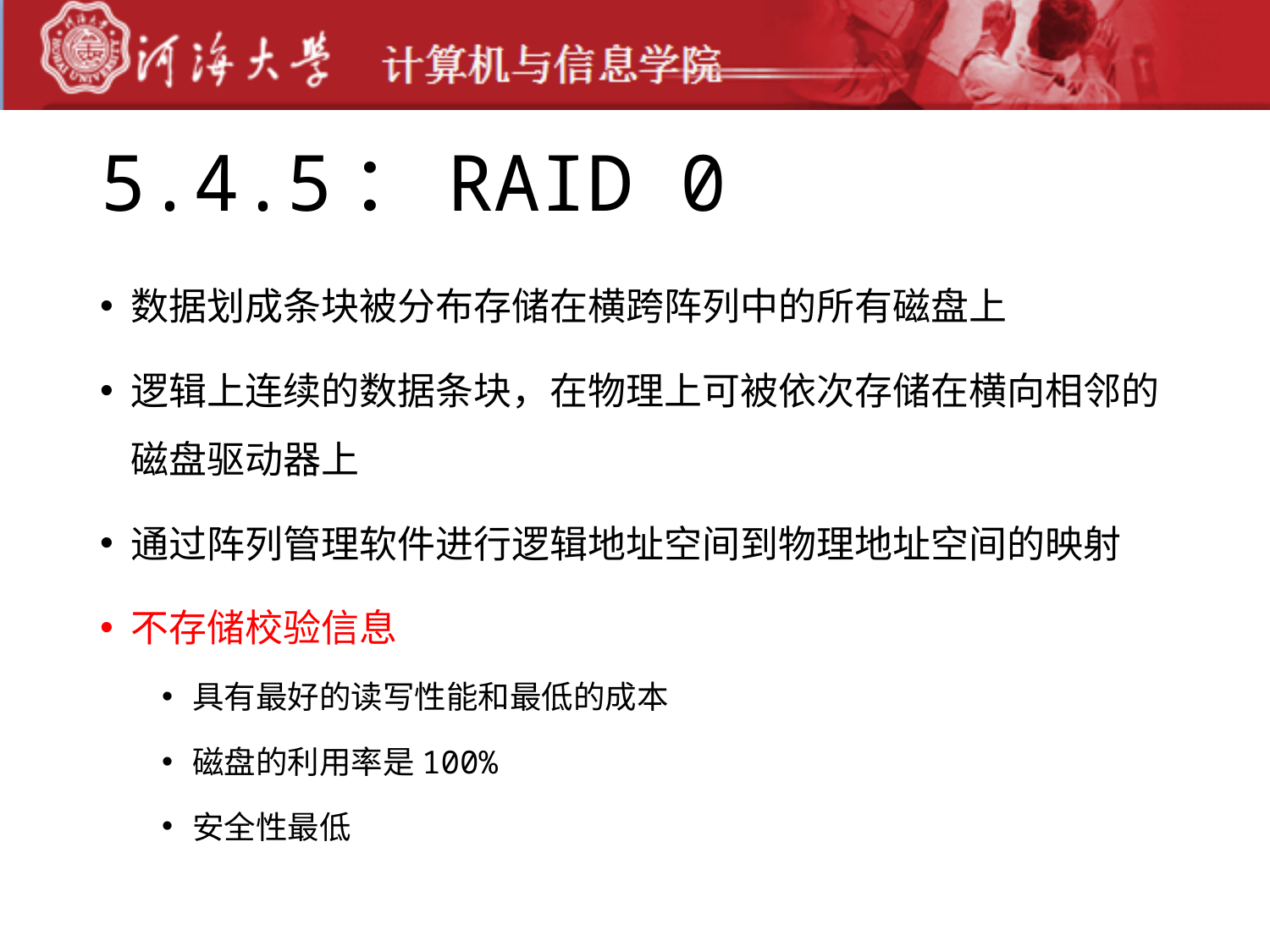

# 5.4.5：RAID 0
数据划成条块被分布存储在横跨阵列中的所有磁盘上
逻辑上连续的数据条块，在物理上可被依次存储在横向相邻的磁盘驱动器上
通过阵列管理软件进行逻辑地址空间到物理地址空间的映射
不存储校验信息
具有最好的读写性能和最低的成本
磁盘的利用率是100%
安全性最低